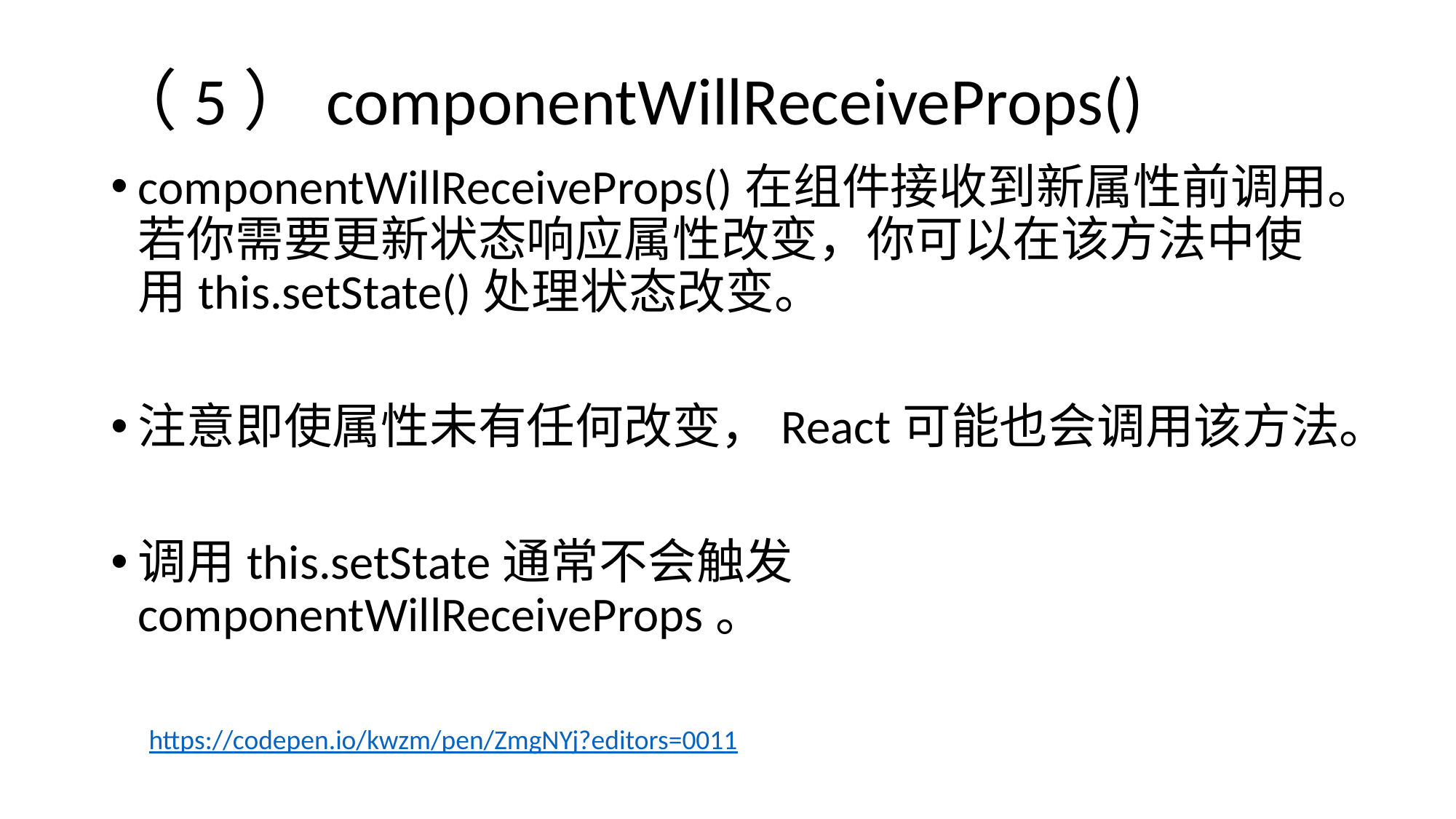

# （5）componentWillReceiveProps()
componentWillReceiveProps()在组件接收到新属性前调用。若你需要更新状态响应属性改变，你可以在该方法中使用this.setState()处理状态改变。

注意即使属性未有任何改变，React可能也会调用该方法。

调用this.setState通常不会触发componentWillReceiveProps。
https://codepen.io/kwzm/pen/ZmgNYj?editors=0011